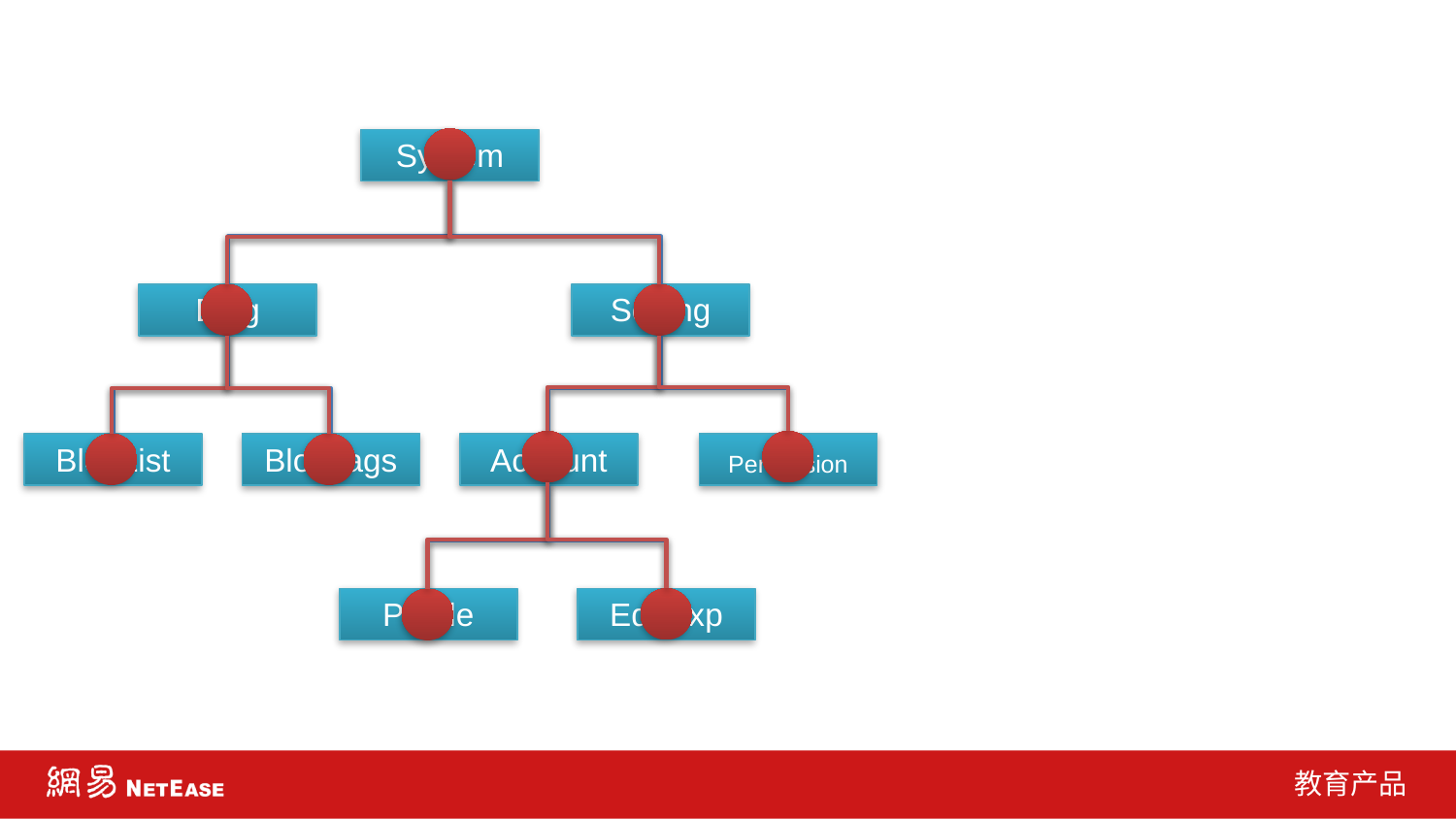

System

Blog
Setting

BlogList

BlogTags

Account
Permission

Profile
EduExp

教育产品